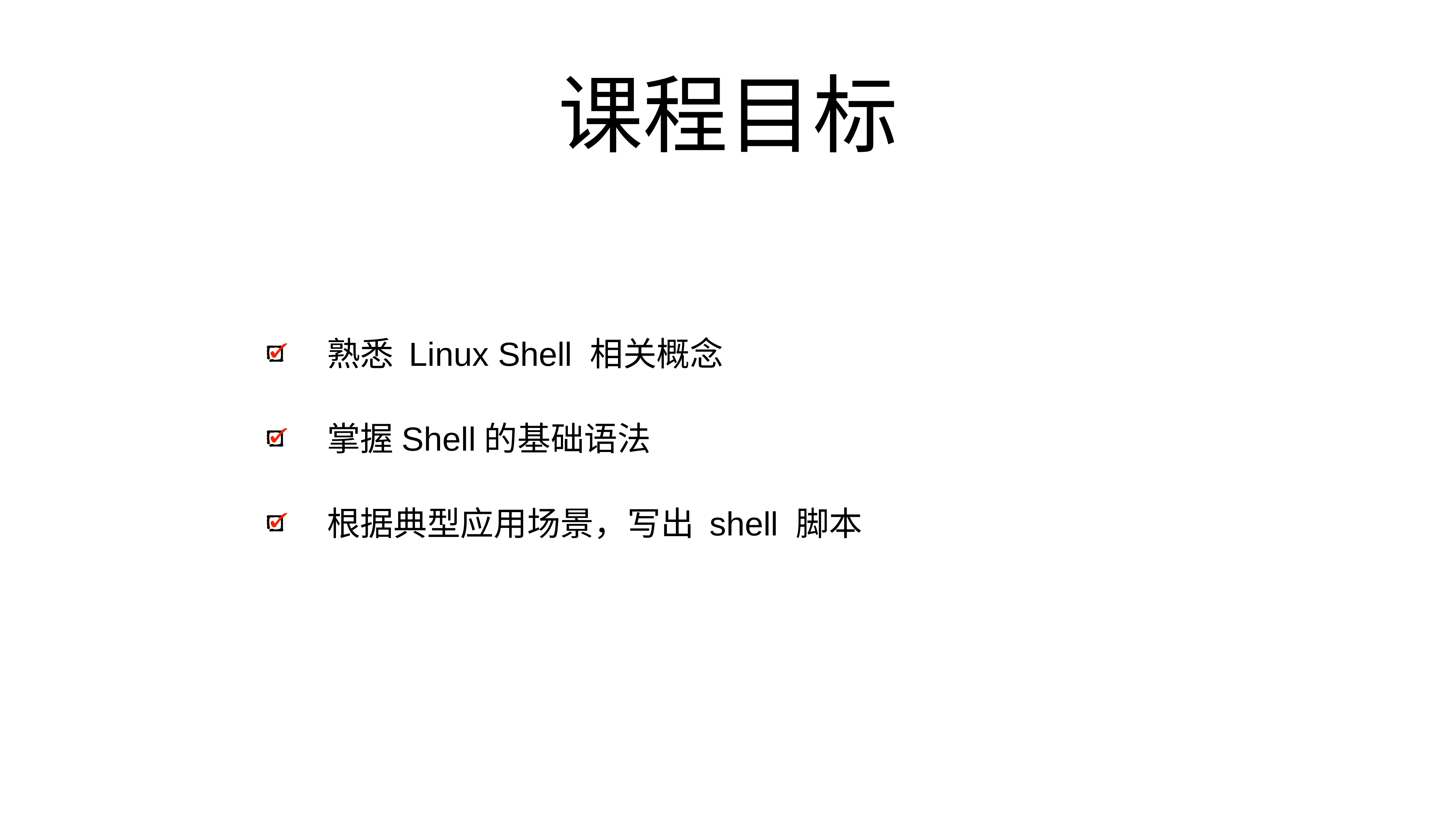

# 课程目标
熟悉 Linux Shell 相关概念
掌握Shell的基础语法
根据典型应用场景，写出 shell 脚本